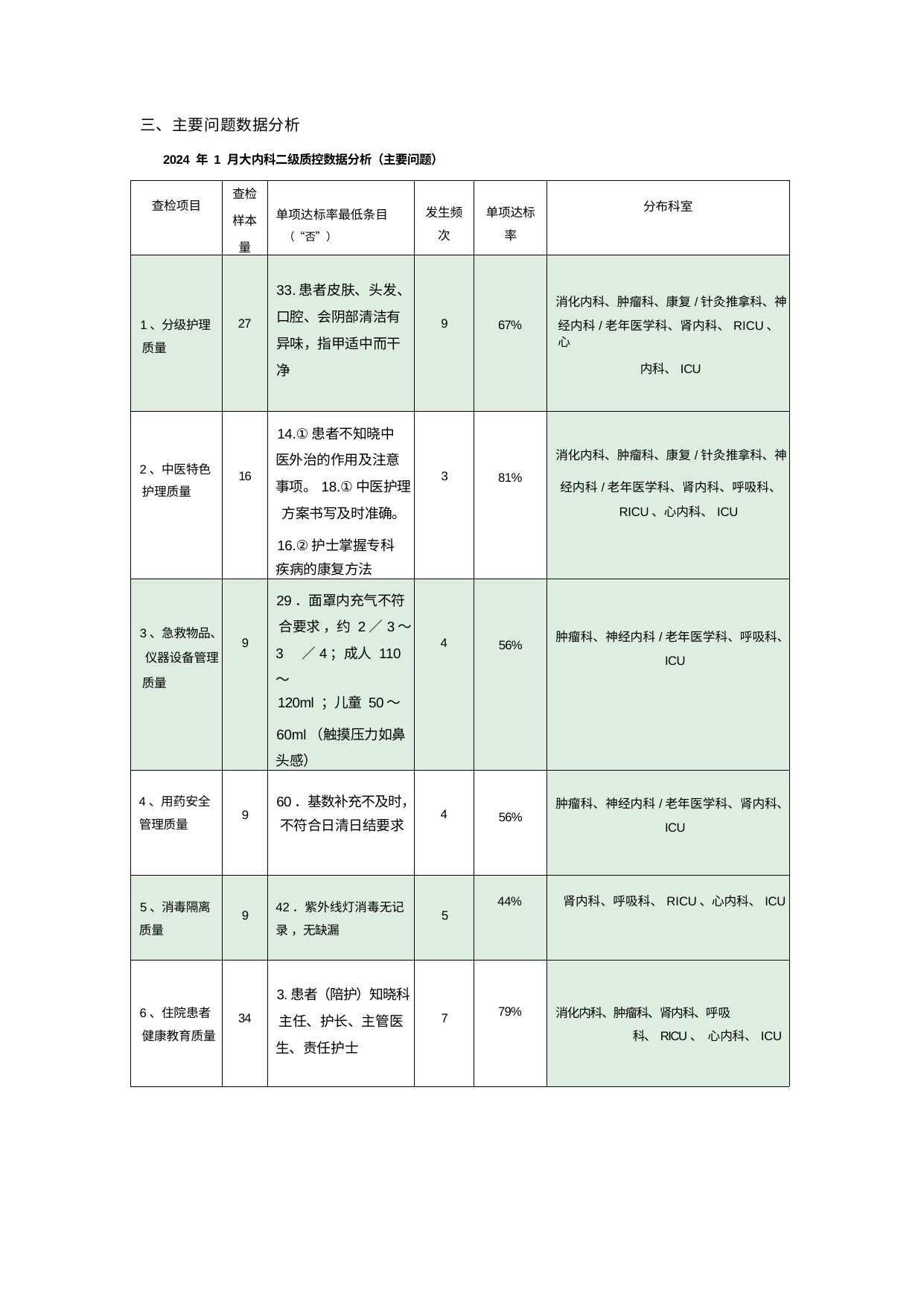

三、主要问题数据分析

2024 年 1 月大内科二级质控数据分析（主要问题）
| 查检项目 | 查检 样本 量 | 单项达标率最低条目 （“否”） | 发生频 次 | 单项达标 率 | 分布科室 |
| --- | --- | --- | --- | --- | --- |
| 1、分级护理 质量 | 27 | 33.患者皮肤、头发、 口腔、会阴部清洁有 异味，指甲适中而干 净 | 9 | 67% | 消化内科、肿瘤科、康复/针灸推拿科、神 经内科/老年医学科、肾内科、RICU、心 内科、ICU |
| 2、中医特色 护理质量 | 16 | 14.①患者不知晓中 医外治的作用及注意 事项。18.①中医护理 方案书写及时准确。 16.②护士掌握专科 疾病的康复方法 | 3 | 81% | 消化内科、肿瘤科、康复/针灸推拿科、神 经内科/老年医学科、肾内科、呼吸科、 RICU、心内科、ICU |
| 3、急救物品、 仪器设备管理 质量 | 9 | 29．面罩内充气不符 合要求 ，约 2／3～3 ／4；成人 110～ 120ml ；儿童 50～ 60ml（触摸压力如鼻 头感） | 4 | 56% | 肿瘤科、神经内科/老年医学科、呼吸科、 ICU |
| 4、用药安全 管理质量 | 9 | 60．基数补充不及时， 不符合日清日结要求 | 4 | 56% | 肿瘤科、神经内科/老年医学科、肾内科、 ICU |
| 5、消毒隔离 质量 | 9 | 42．紫外线灯消毒无记 录 ，无缺漏 | 5 | 44% | 肾内科、呼吸科、RICU、心内科、ICU |
| 6、住院患者 健康教育质量 | 34 | 3.患者（陪护）知晓科 主任、护长、主管医 生、责任护士 | 7 | 79% | 消化内科、肿瘤科、肾内科、呼吸科、RICU、 心内科、ICU |